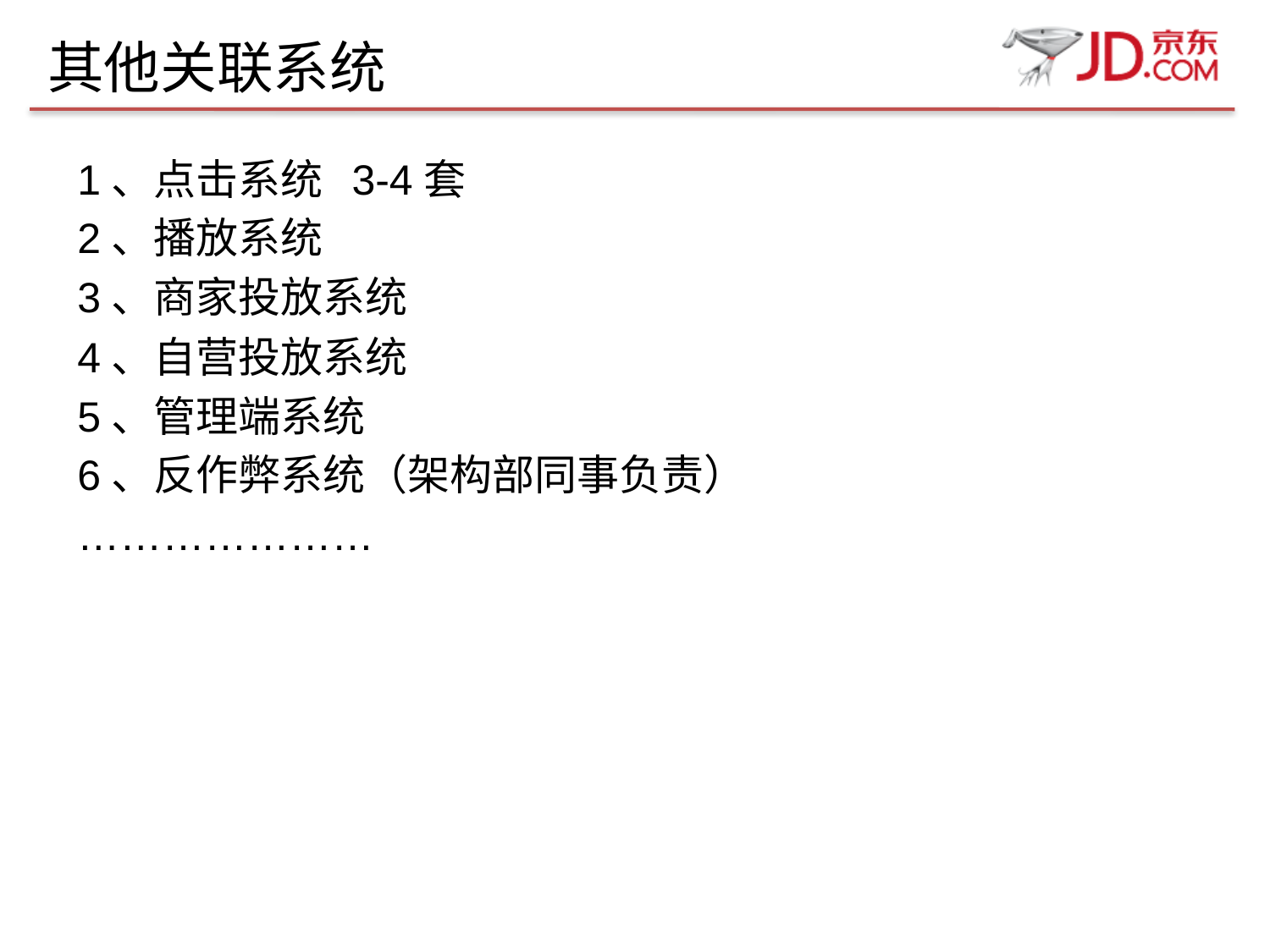

# 其他关联系统
1、点击系统  3-4套
2、播放系统
3、商家投放系统
4、自营投放系统
5、管理端系统
6、反作弊系统（架构部同事负责）
…………………